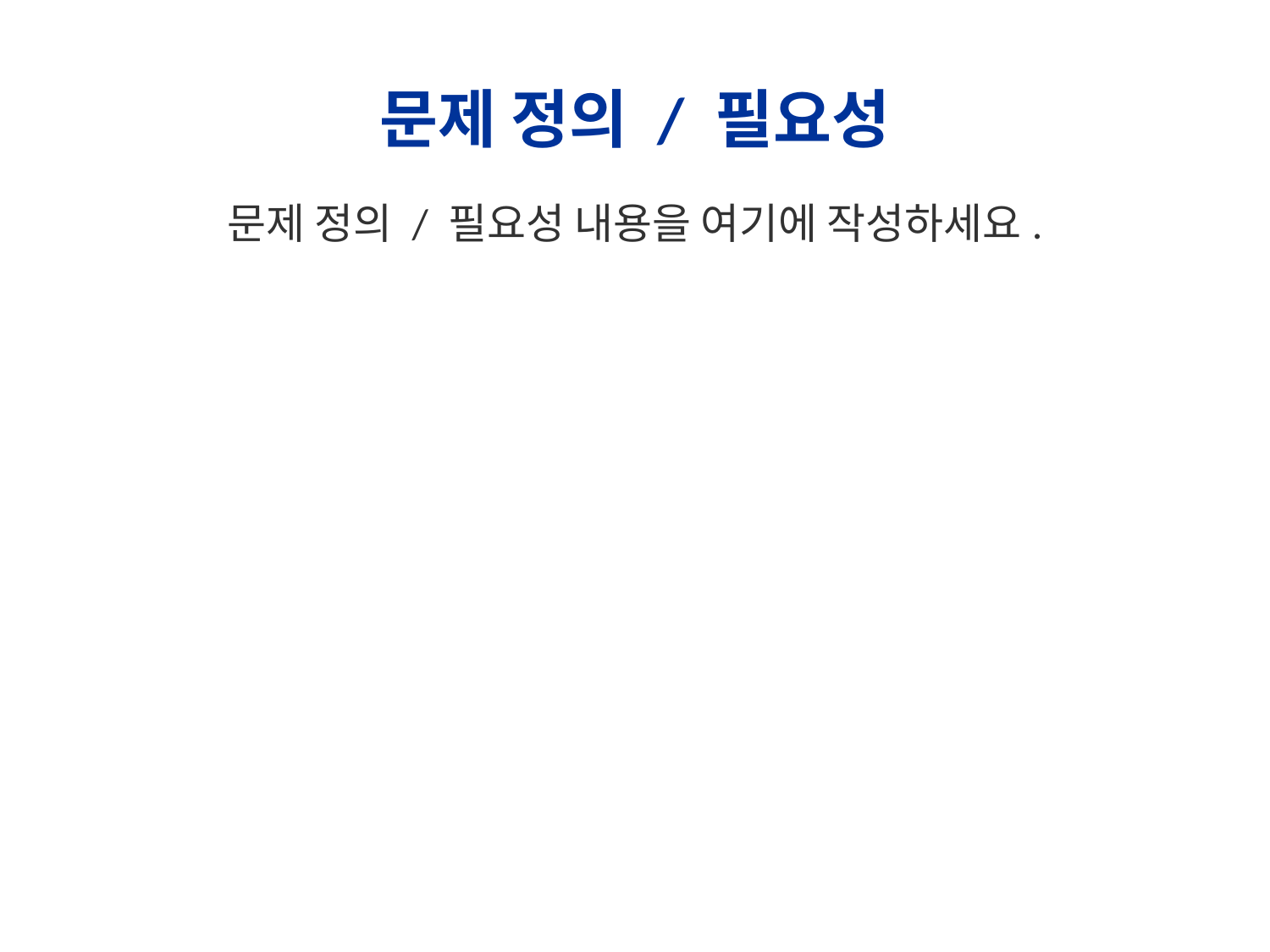

# 문제 정의 / 필요성
문제 정의 / 필요성 내용을 여기에 작성하세요.